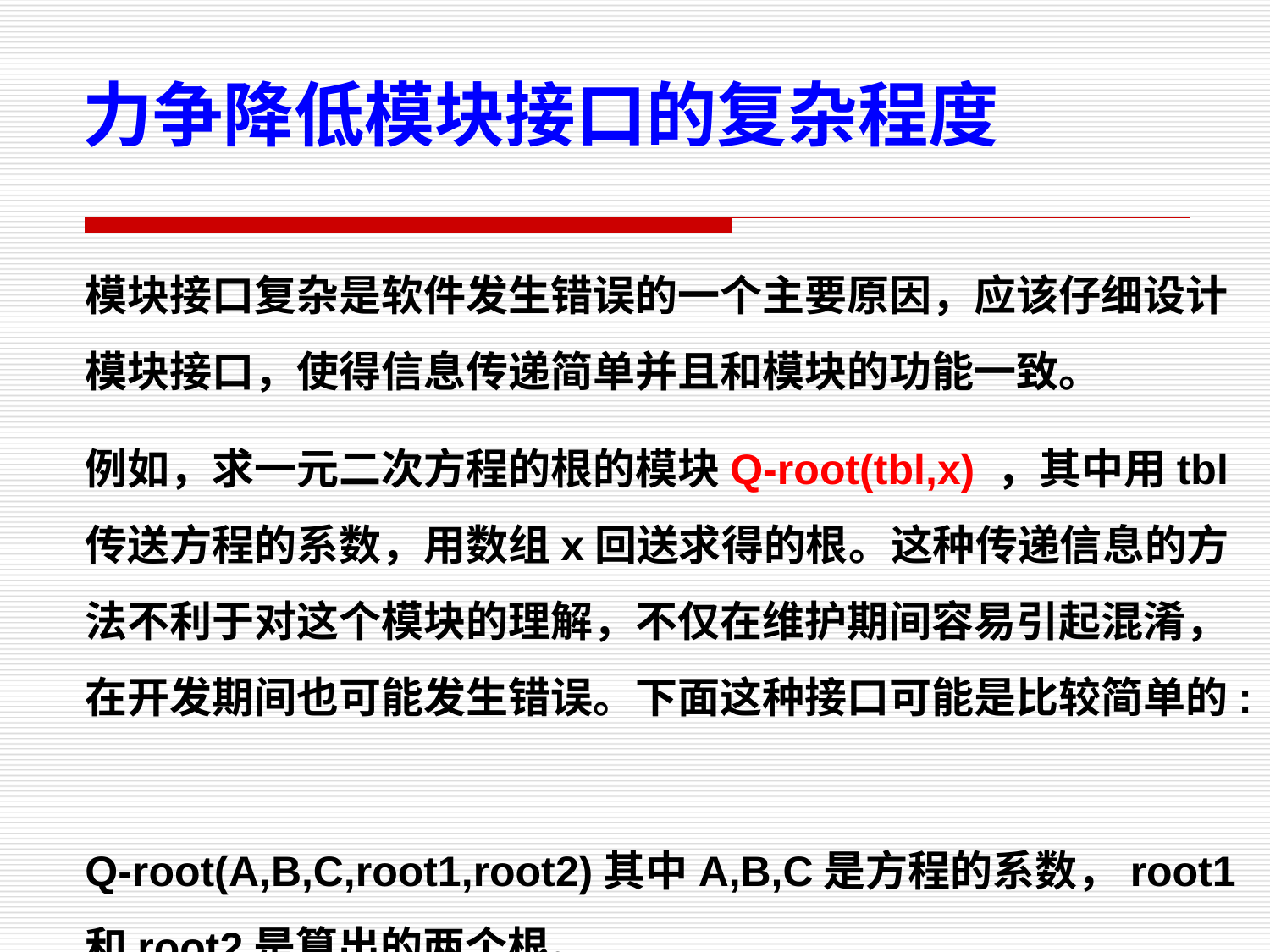

力争降低模块接口的复杂程度
模块接口复杂是软件发生错误的一个主要原因，应该仔细设计模块接口，使得信息传递简单并且和模块的功能一致。
例如，求一元二次方程的根的模块Q-root(tbl,x) ，其中用tbl传送方程的系数，用数组x回送求得的根。这种传递信息的方法不利于对这个模块的理解，不仅在维护期间容易引起混淆，在开发期间也可能发生错误。下面这种接口可能是比较简单的:
Q-root(A,B,C,root1,root2)其中A,B,C是方程的系数，root1和root2是算出的两个根。